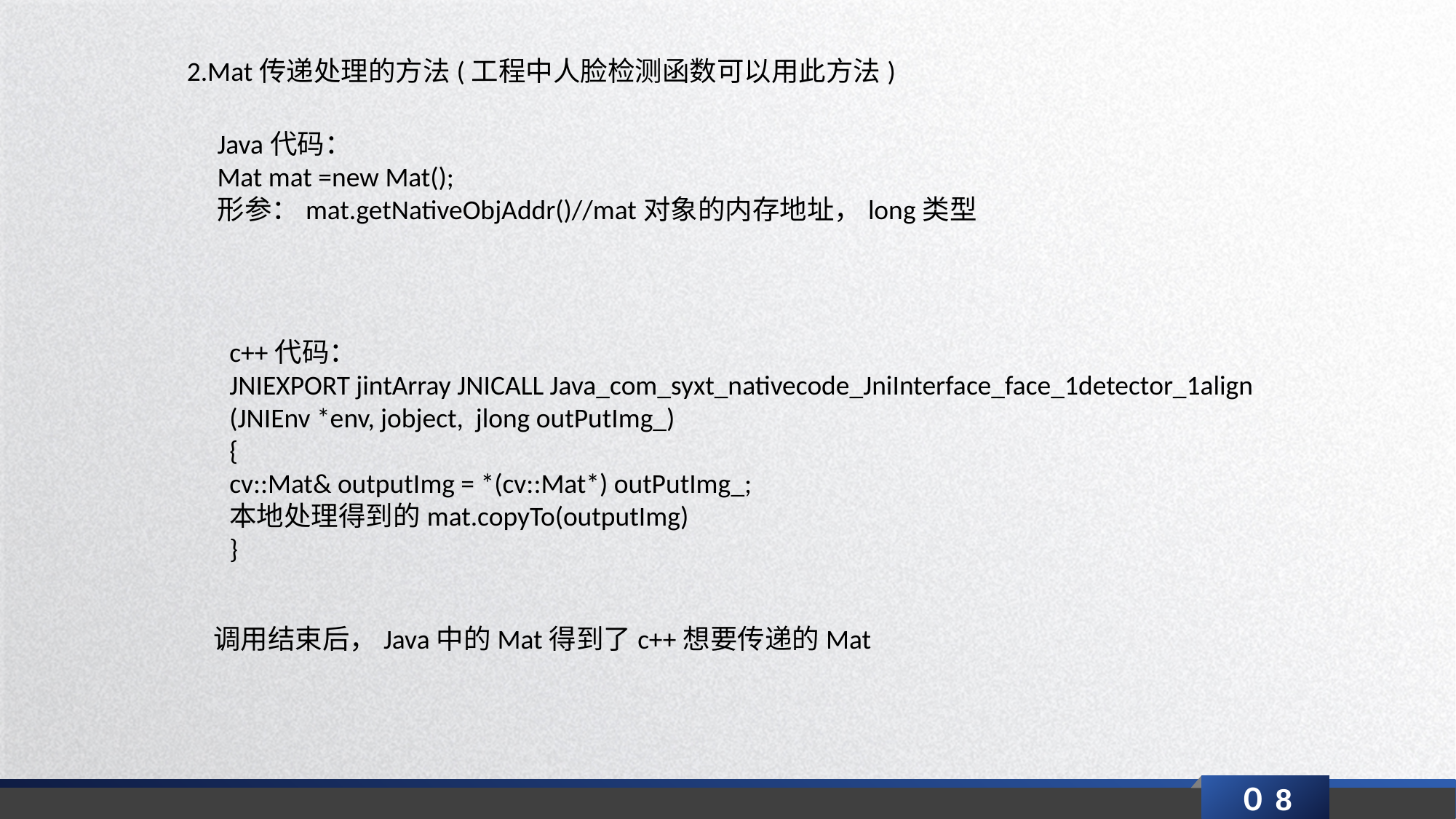

2.Mat传递处理的方法(工程中人脸检测函数可以用此方法)
Java代码：
Mat mat =new Mat();
形参：mat.getNativeObjAddr()//mat对象的内存地址，long类型
c++代码：
JNIEXPORT jintArray JNICALL Java_com_syxt_nativecode_JniInterface_face_1detector_1align
(JNIEnv *env, jobject,  jlong outPutImg_)
{
cv::Mat& outputImg = *(cv::Mat*) outPutImg_;
本地处理得到的mat.copyTo(outputImg)
}
调用结束后，Java中的Mat得到了c++想要传递的Mat

０8